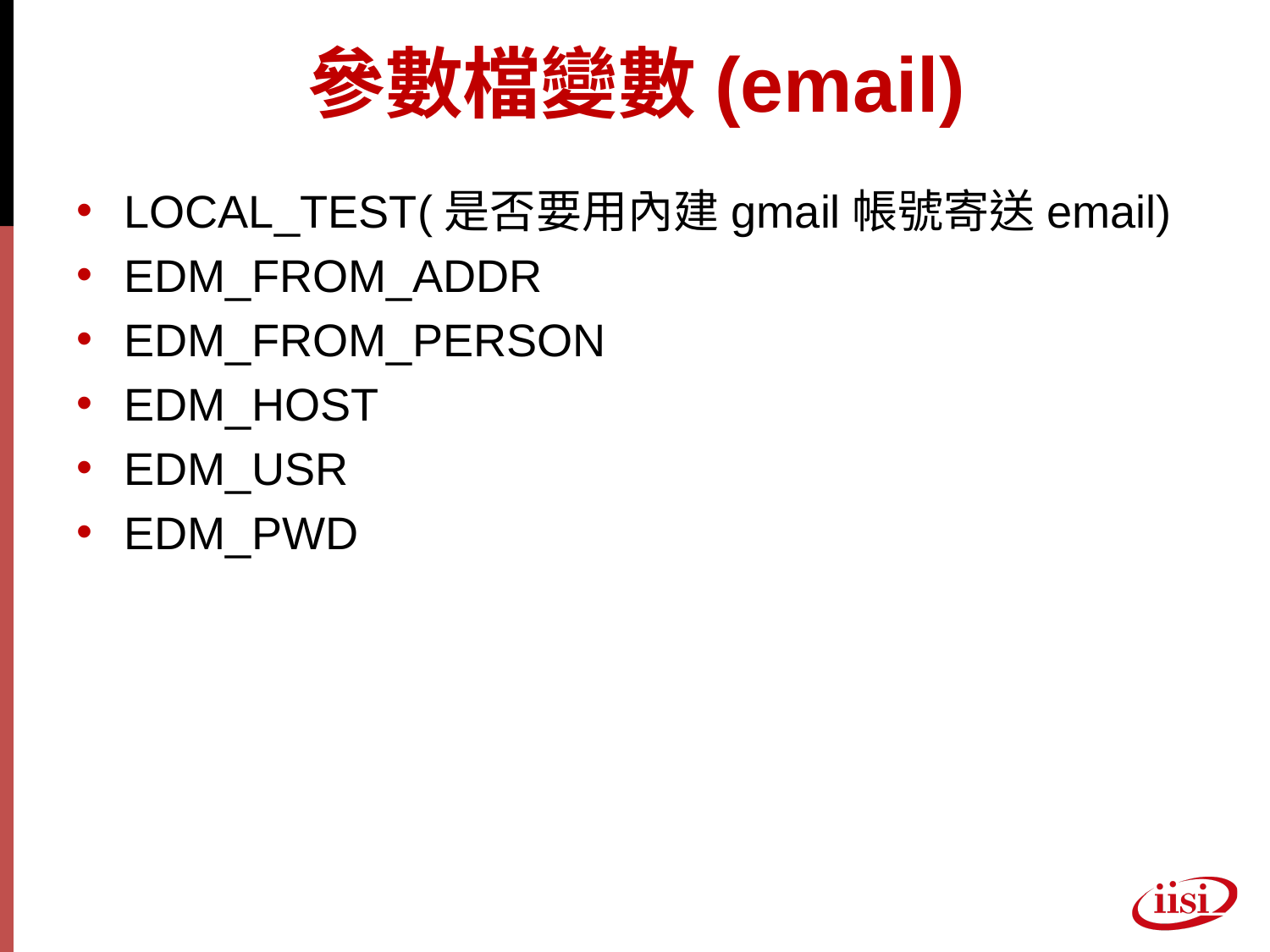

# 參數檔變數(email)
LOCAL_TEST(是否要用內建gmail帳號寄送email)
EDM_FROM_ADDR
EDM_FROM_PERSON
EDM_HOST
EDM_USR
EDM_PWD